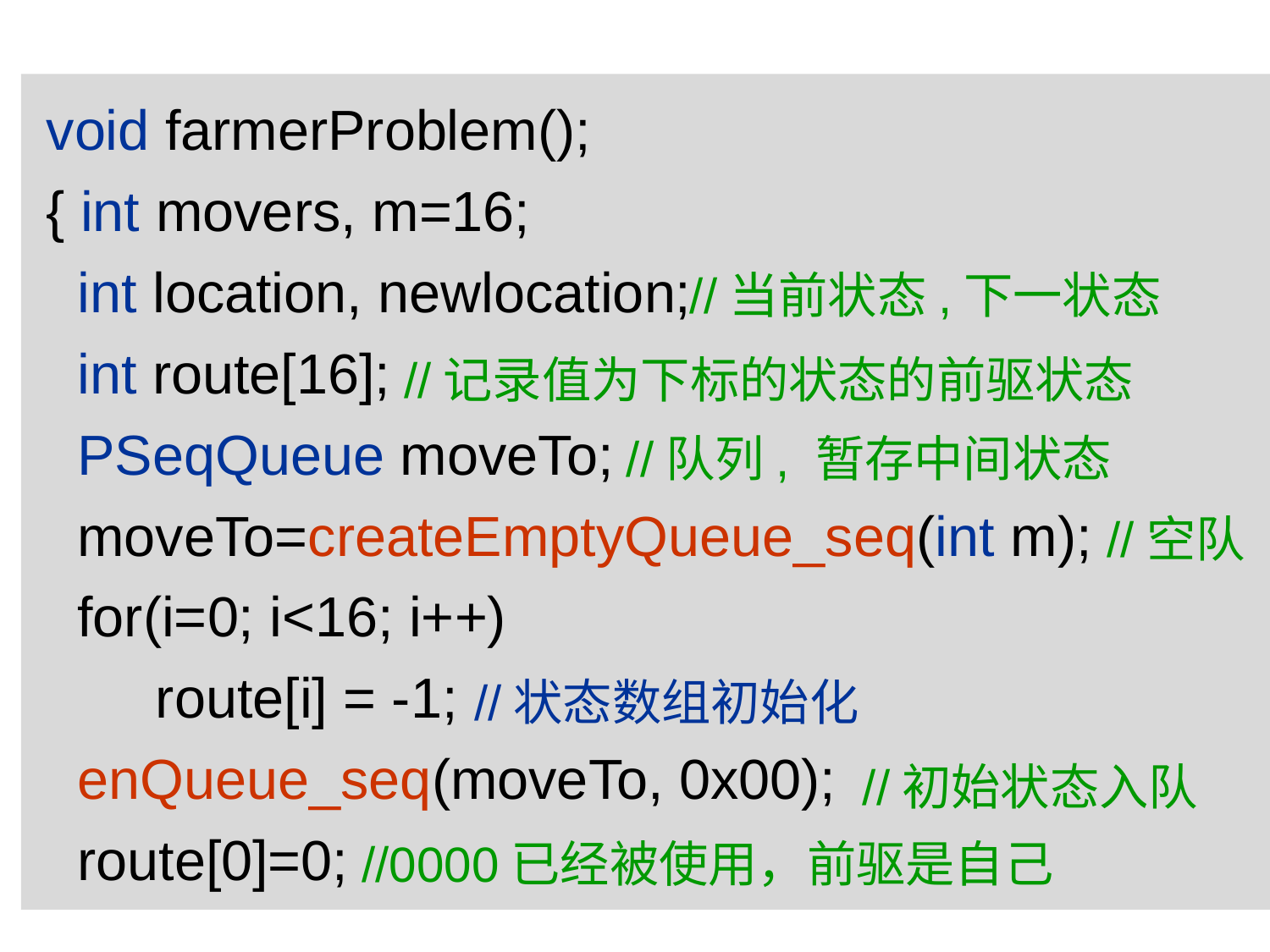

void farmerProblem();
{ int movers, m=16;
  int location, newlocation;
  int route[16];
  PSeqQueue moveTo;
  moveTo=createEmptyQueue_seq(int m);
  for(i=0; i<16; i++)
       route[i] = -1;
  enQueue_seq(moveTo, 0x00);
  route[0]=0;
//当前状态,下一状态
//记录值为下标的状态的前驱状态
//队列, 暂存中间状态
//空队
//状态数组初始化
//初始状态入队
//0000已经被使用，前驱是自己